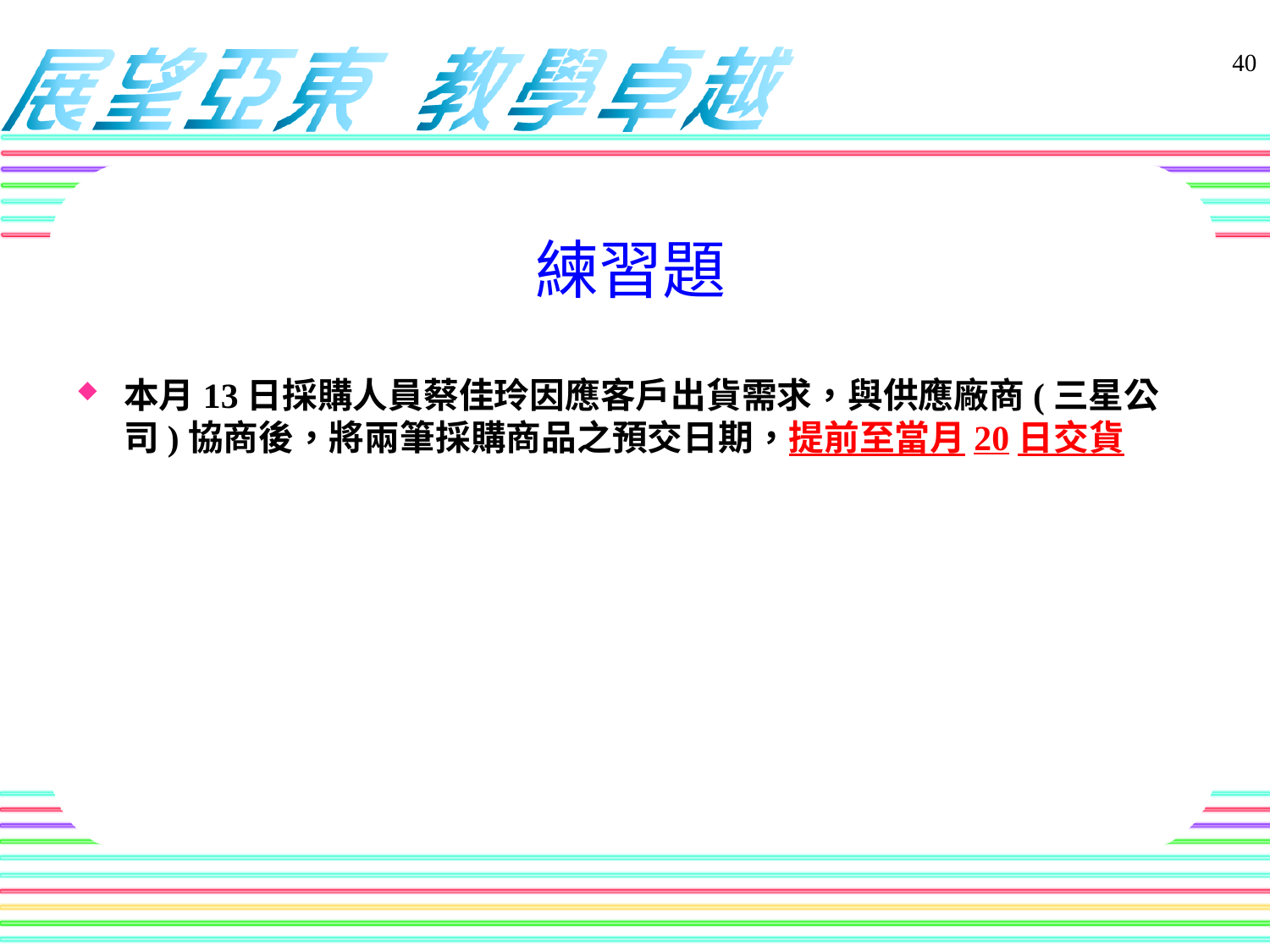

練習題
本月13日採購人員蔡佳玲因應客戶出貨需求，與供應廠商(三星公司)協商後，將兩筆採購商品之預交日期，提前至當月20日交貨
40